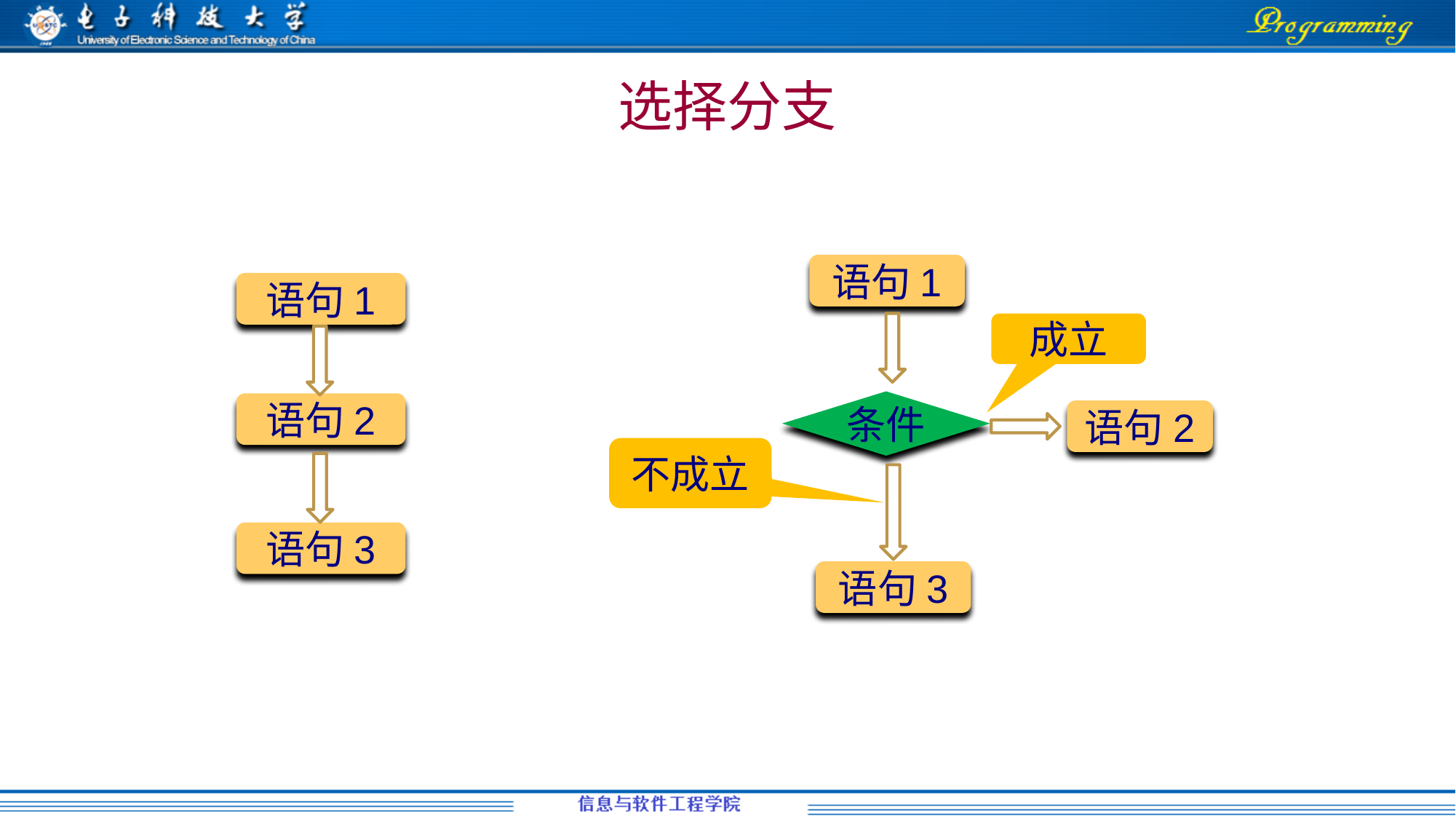

# 选择分支
语句1
语句1

成立

条件

语句2
语句2
不成立

语句3
语句3